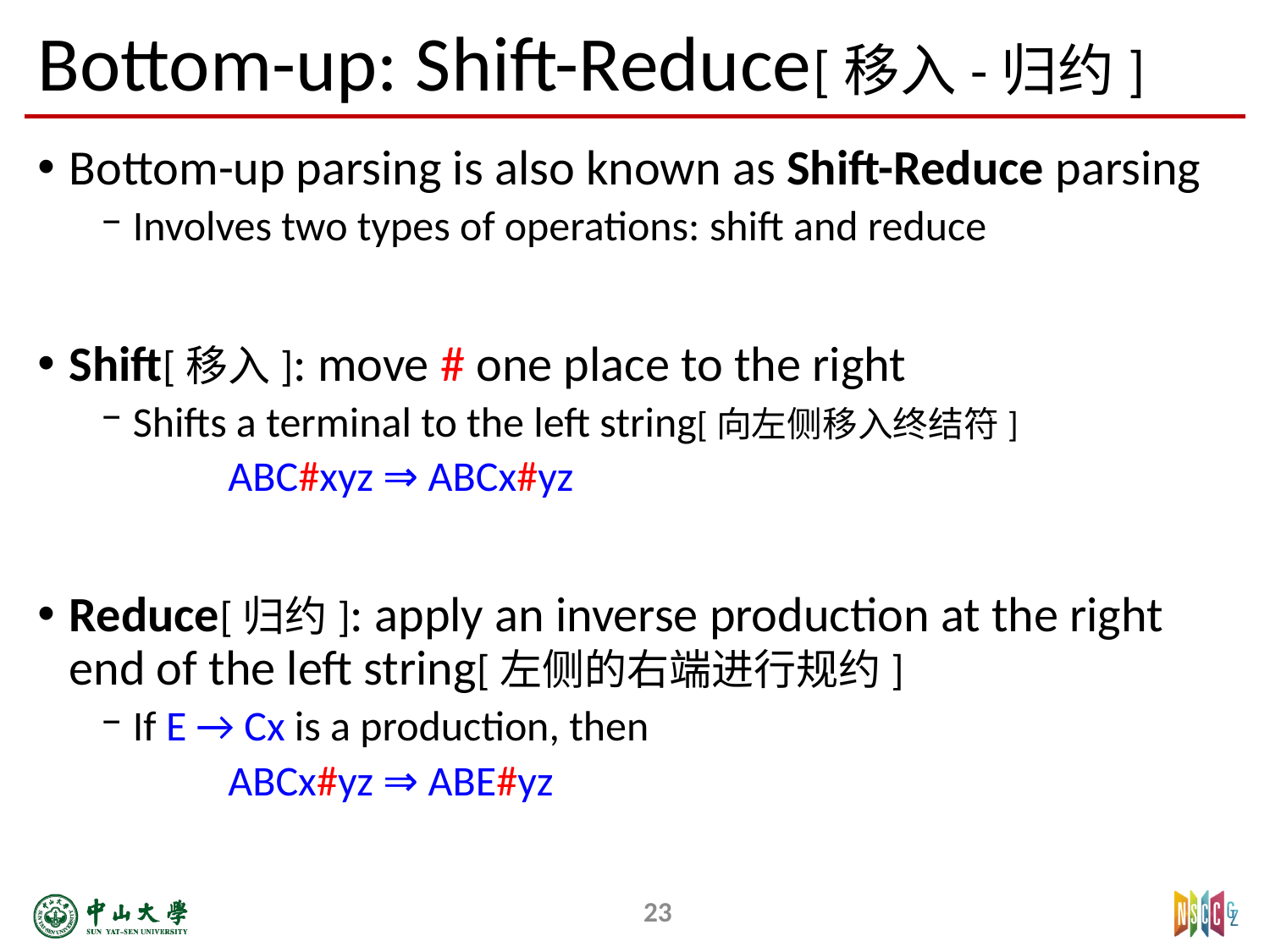

# Bottom-up: Shift-Reduce[移入-归约]
Bottom-up parsing is also known as Shift-Reduce parsing
Involves two types of operations: shift and reduce

Shift[移入]: move # one place to the right
Shifts a terminal to the left string[向左侧移入终结符]
	ABC#xyz ⇒ ABCx#yz

Reduce[归约]: apply an inverse production at the right end of the left string[左侧的右端进行规约]
If E → Cx is a production, then
	ABCx#yz ⇒ ABE#yz
23